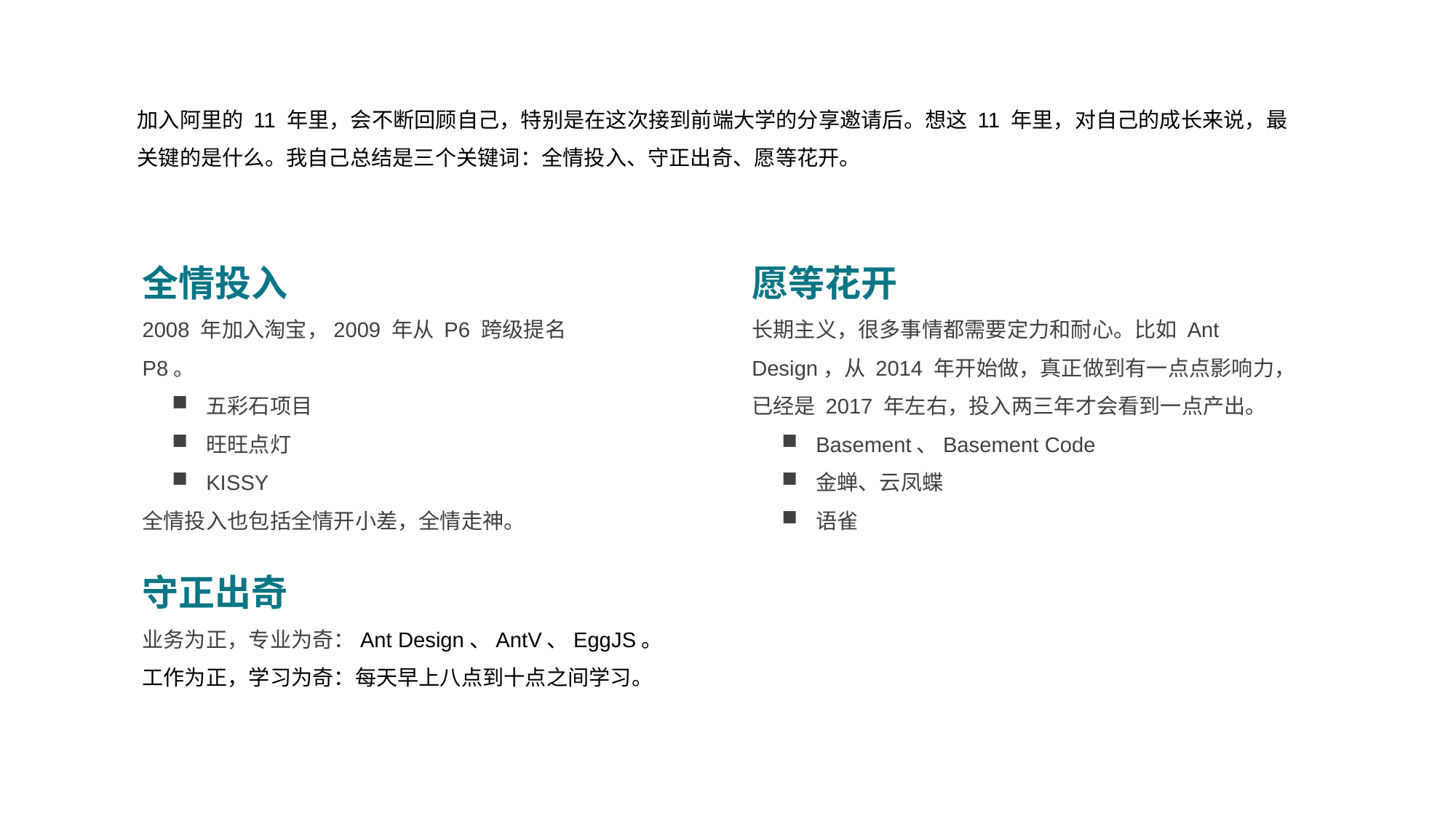

加入阿里的 11 年里，会不断回顾自己，特别是在这次接到前端大学的分享邀请后。想这 11 年里，对自己的成长来说，最关键的是什么。我自己总结是三个关键词：全情投入、守正出奇、愿等花开。
全情投入
2008 年加入淘宝，2009 年从 P6 跨级提名 P8。
五彩石项目
旺旺点灯
KISSY
全情投入也包括全情开小差，全情走神。
愿等花开
长期主义，很多事情都需要定力和耐心。比如 Ant Design，从 2014 年开始做，真正做到有一点点影响力，已经是 2017 年左右，投入两三年才会看到一点产出。
Basement、Basement Code
金蝉、云凤蝶
语雀
守正出奇
业务为正，专业为奇：Ant Design、AntV、EggJS。
工作为正，学习为奇：每天早上八点到十点之间学习。